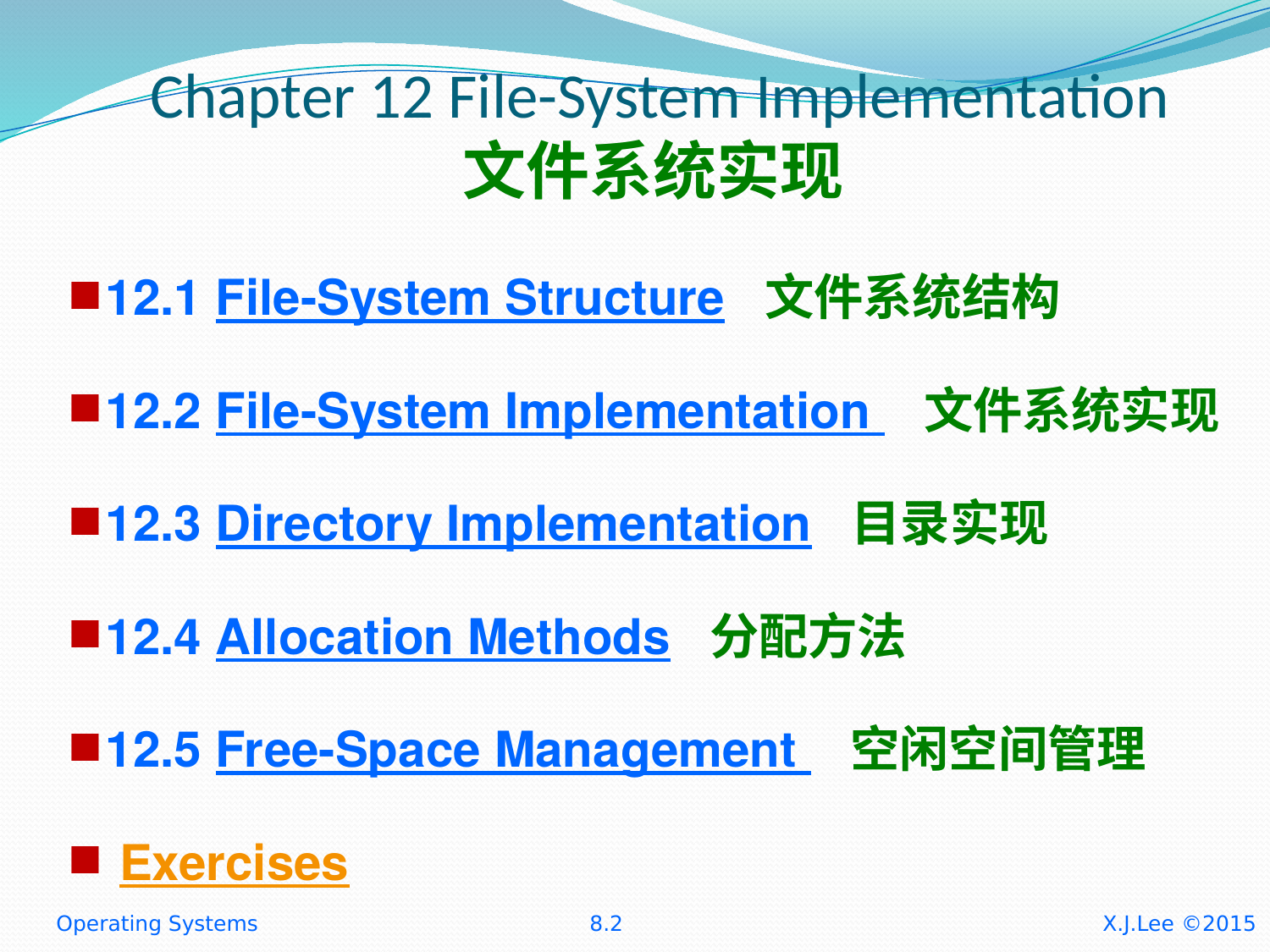

# Chapter 12 File-System Implementation 文件系统实现
12.1 File-System Structure  文件系统结构
12.2 File-System Implementation   文件系统实现
12.3 Directory Implementation  目录实现
12.4 Allocation Methods  分配方法
12.5 Free-Space Management   空闲空间管理
 Exercises
Operating Systems
8.2
X.J.Lee ©2015